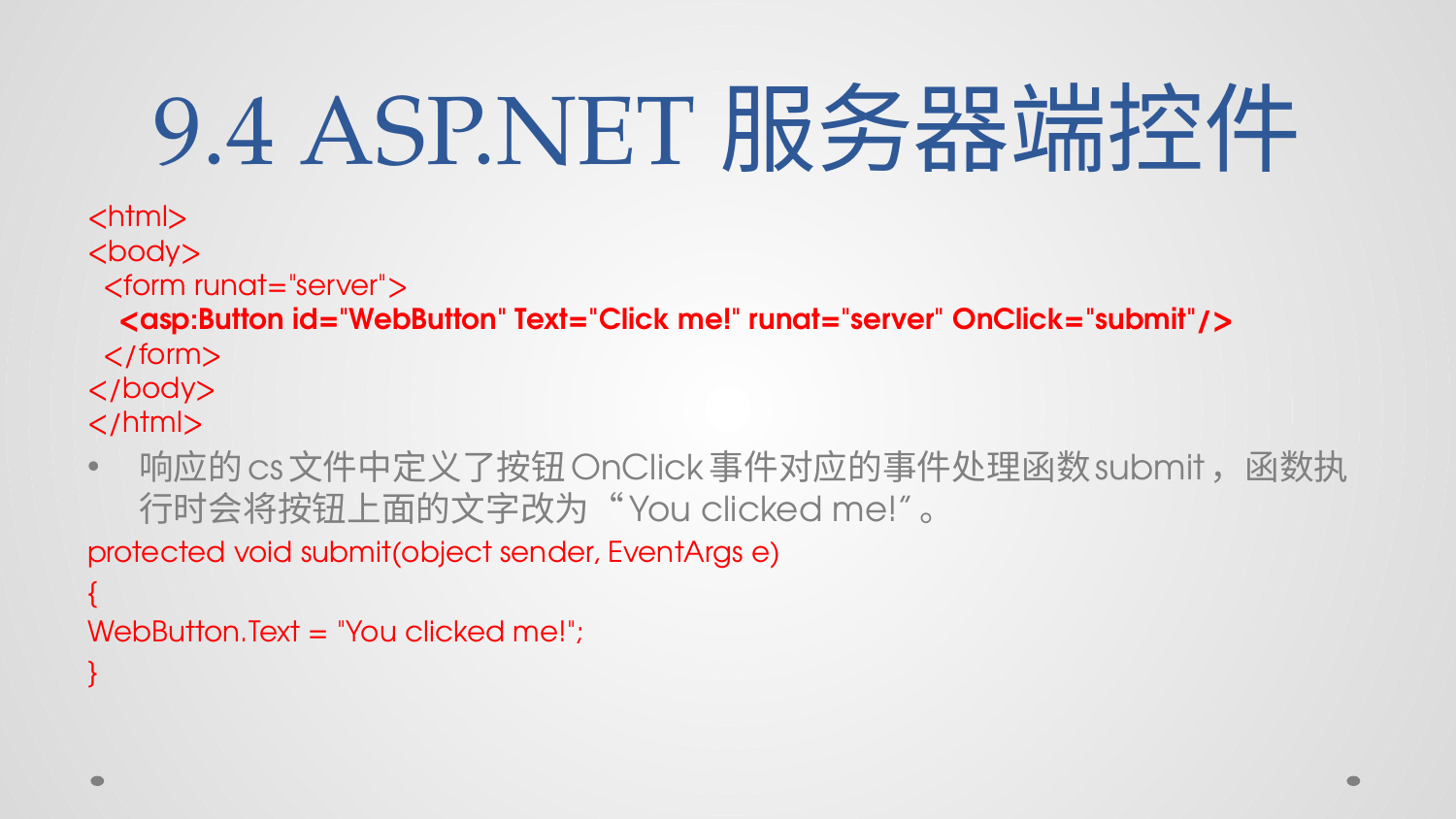

# 9.4 ASP.NET服务器端控件
<html>
<body>
  <form runat="server">
    <asp:Button id="WebButton" Text="Click me!" runat="server" OnClick="submit"/>
  </form>
</body>
</html>
响应的cs文件中定义了按钮OnClick事件对应的事件处理函数submit，函数执行时会将按钮上面的文字改为“You clicked me!”。
protected void submit(object sender, EventArgs e)
{
WebButton.Text = "You clicked me!";
}